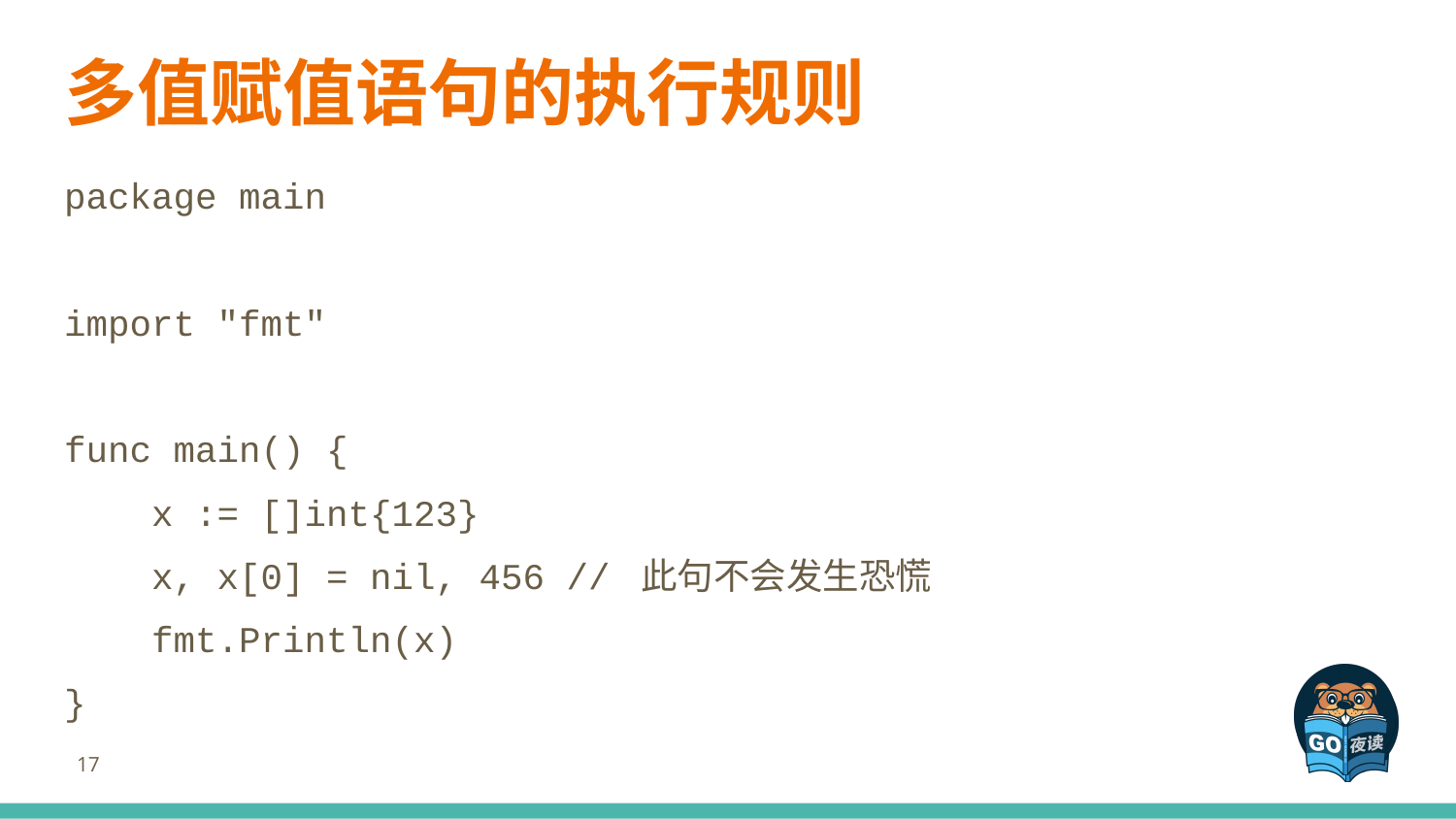

# 多值赋值语句的执行规则
package main

import "fmt"

func main() {
    x := []int{123}
    x, x[0] = nil, 456 // 此句不会发生恐慌
    fmt.Println(x)
}
17